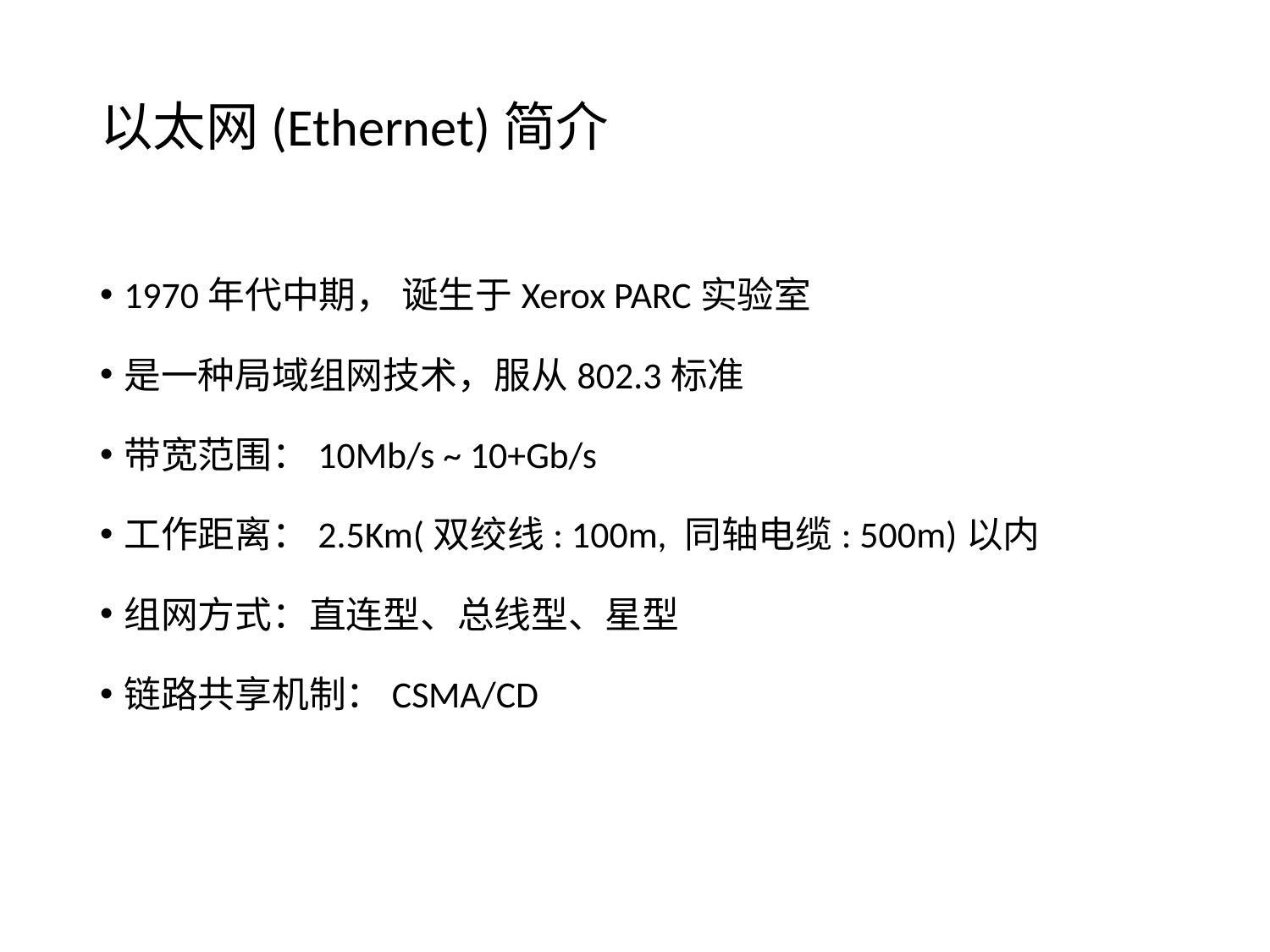

# 以太网(Ethernet)简介
1970年代中期， 诞生于Xerox PARC实验室
是一种局域组网技术，服从802.3标准
带宽范围：10Mb/s ~ 10+Gb/s
工作距离：2.5Km(双绞线: 100m, 同轴电缆: 500m)以内
组网方式：直连型、总线型、星型
链路共享机制：CSMA/CD

41